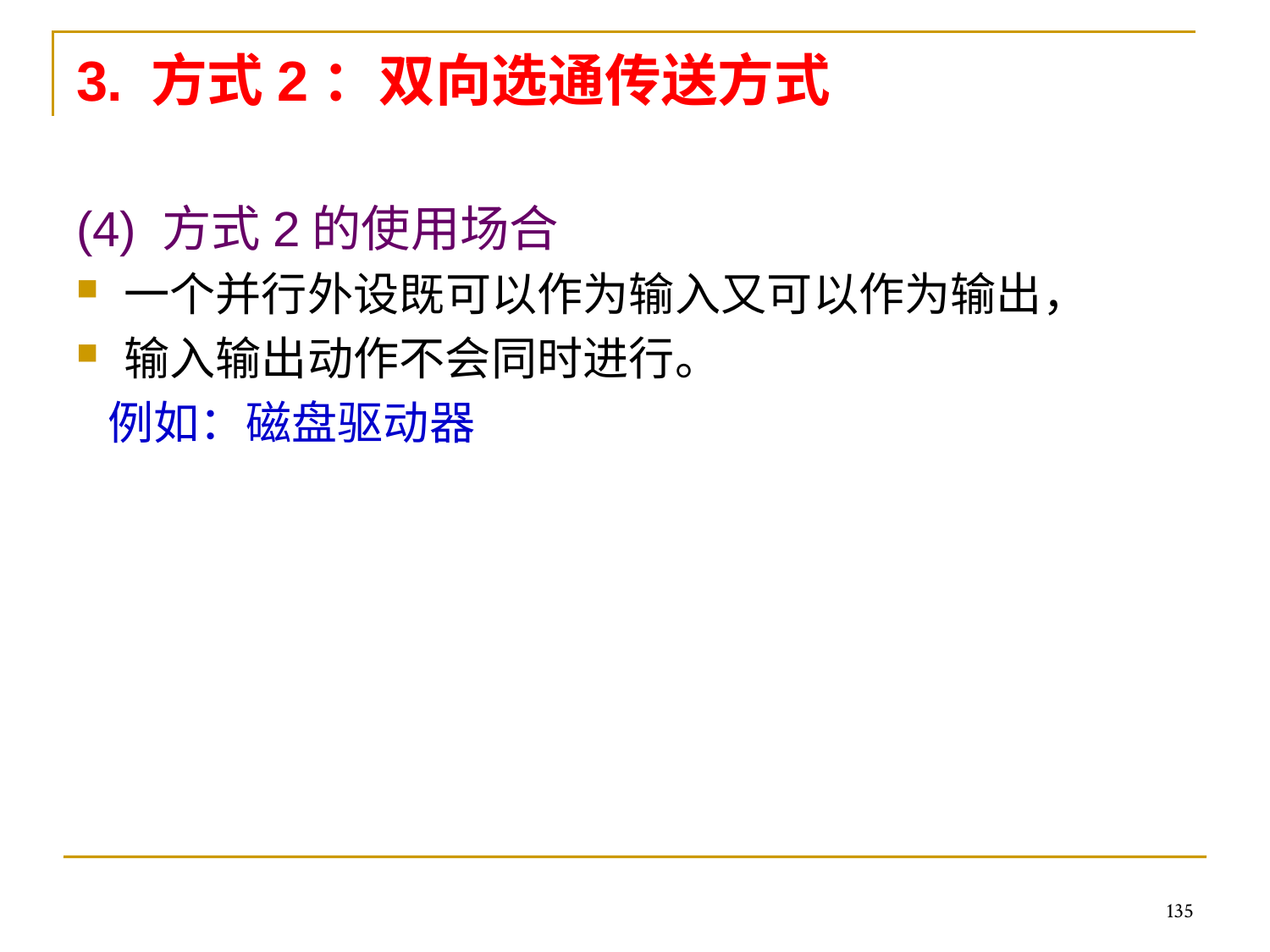

# 3. 方式2：双向选通传送方式
(4) 方式2的使用场合
一个并行外设既可以作为输入又可以作为输出，
输入输出动作不会同时进行。
  例如：磁盘驱动器
135